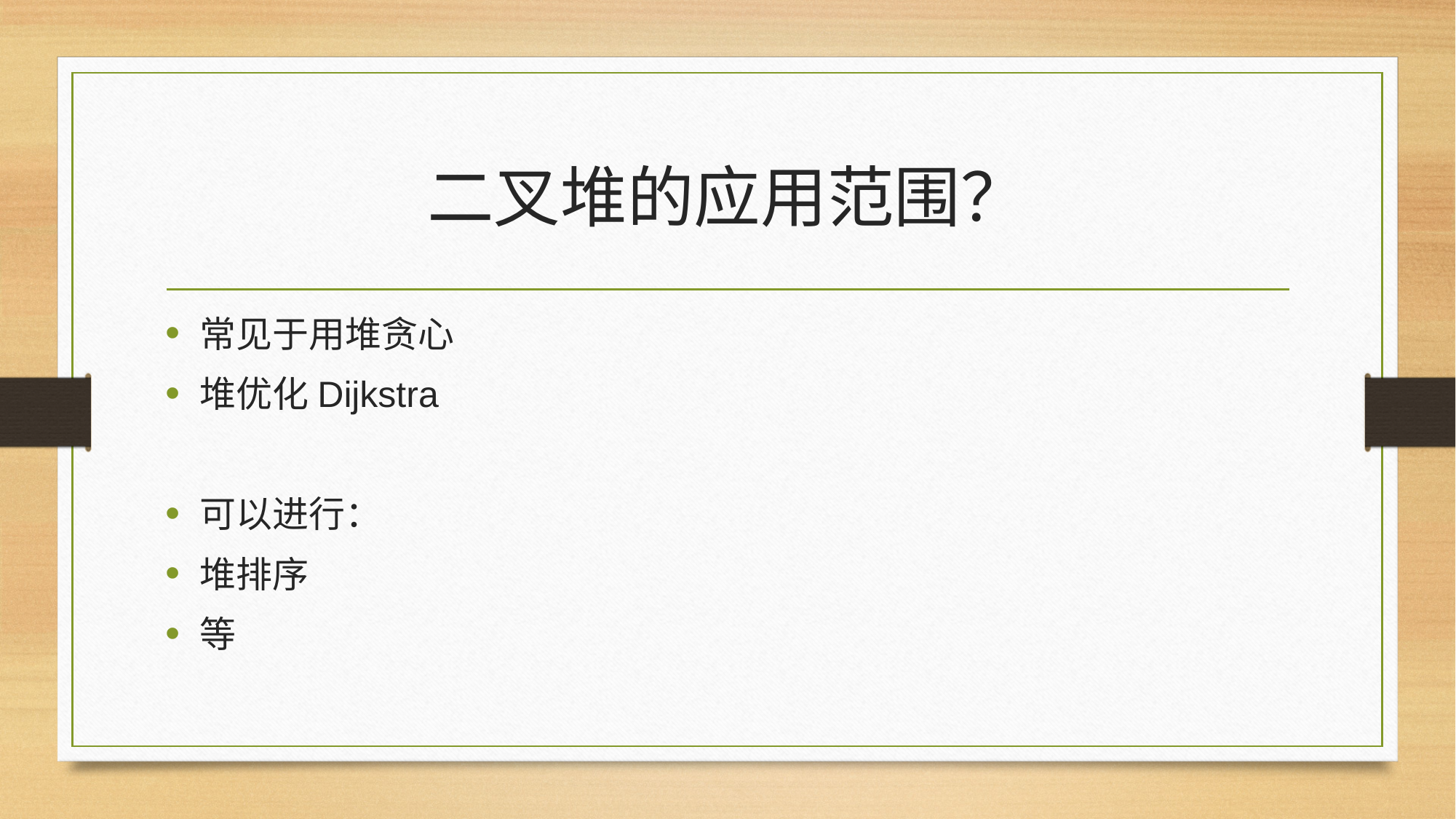

# 二叉堆的应用范围？
常见于用堆贪心
堆优化Dijkstra

可以进行：
堆排序
等